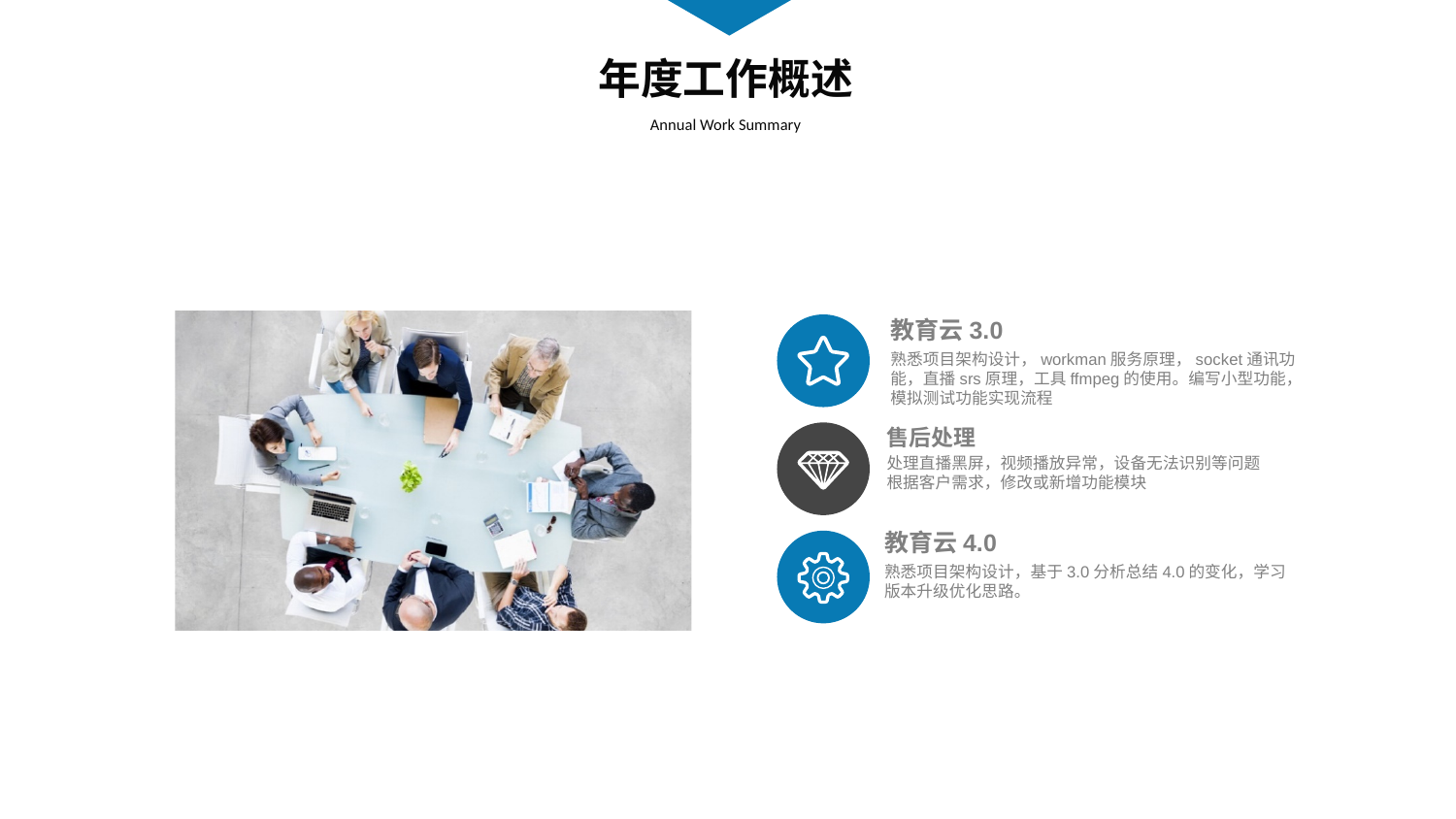

年度工作概述
Annual Work Summary
教育云3.0
熟悉项目架构设计，workman服务原理，socket通讯功能，直播srs原理，工具ffmpeg的使用。编写小型功能，模拟测试功能实现流程

售后处理
处理直播黑屏，视频播放异常，设备无法识别等问题
根据客户需求，修改或新增功能模块

教育云4.0
熟悉项目架构设计，基于3.0分析总结4.0的变化，学习版本升级优化思路。